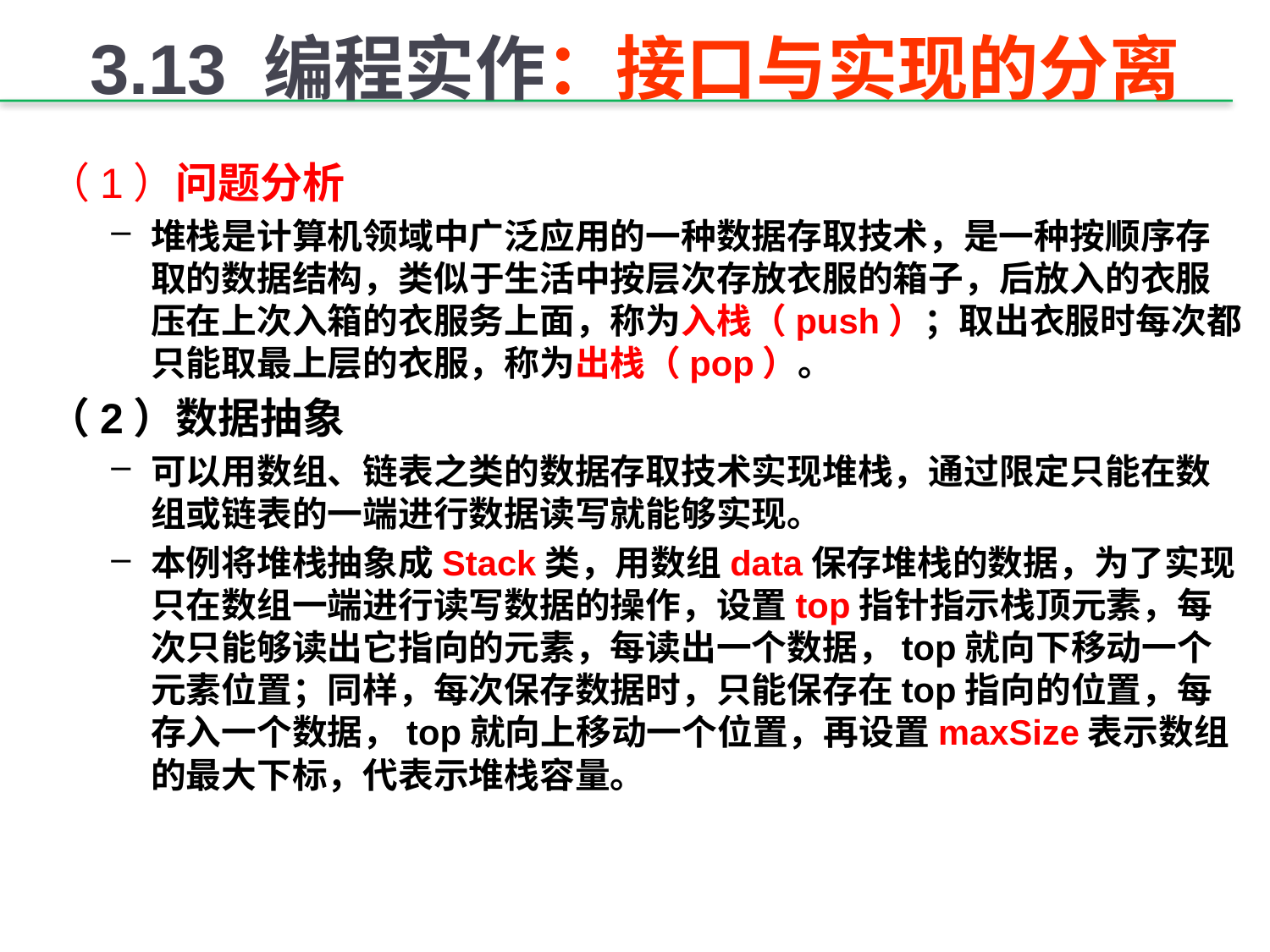

# 3.13 编程实作：接口与实现的分离
（1）问题分析
堆栈是计算机领域中广泛应用的一种数据存取技术，是一种按顺序存取的数据结构，类似于生活中按层次存放衣服的箱子，后放入的衣服压在上次入箱的衣服务上面，称为入栈（push）；取出衣服时每次都只能取最上层的衣服，称为出栈（pop）。
（2）数据抽象
可以用数组、链表之类的数据存取技术实现堆栈，通过限定只能在数组或链表的一端进行数据读写就能够实现。
本例将堆栈抽象成Stack类，用数组data保存堆栈的数据，为了实现只在数组一端进行读写数据的操作，设置top指针指示栈顶元素，每次只能够读出它指向的元素，每读出一个数据，top就向下移动一个元素位置；同样，每次保存数据时，只能保存在top指向的位置，每存入一个数据，top就向上移动一个位置，再设置maxSize表示数组的最大下标，代表示堆栈容量。